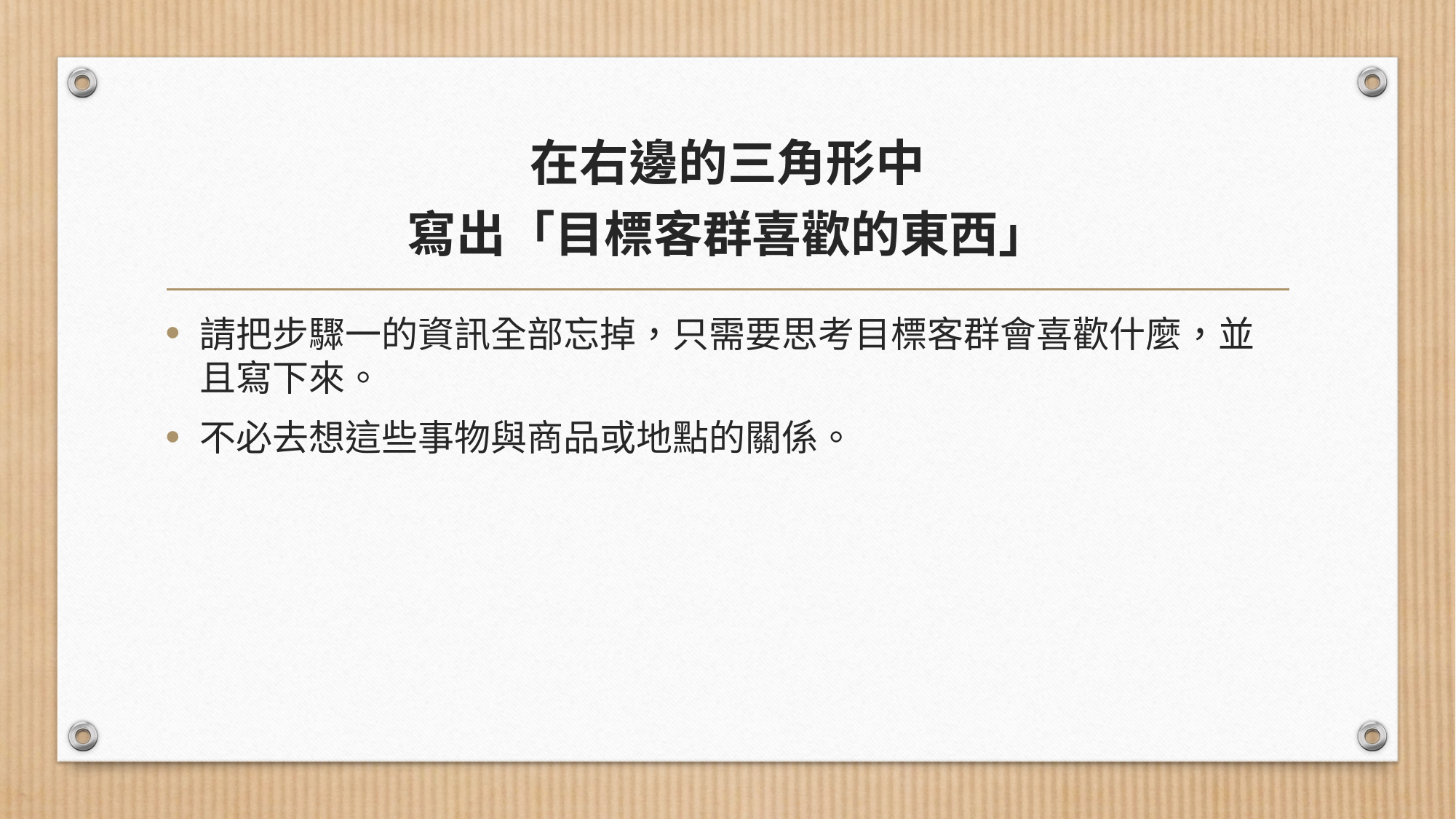

# 在右邊的三角形中 寫出「目標客群喜歡的東西」
請把步驟一的資訊全部忘掉，只需要思考目標客群會喜歡什麼，並且寫下來。
不必去想這些事物與商品或地點的關係。